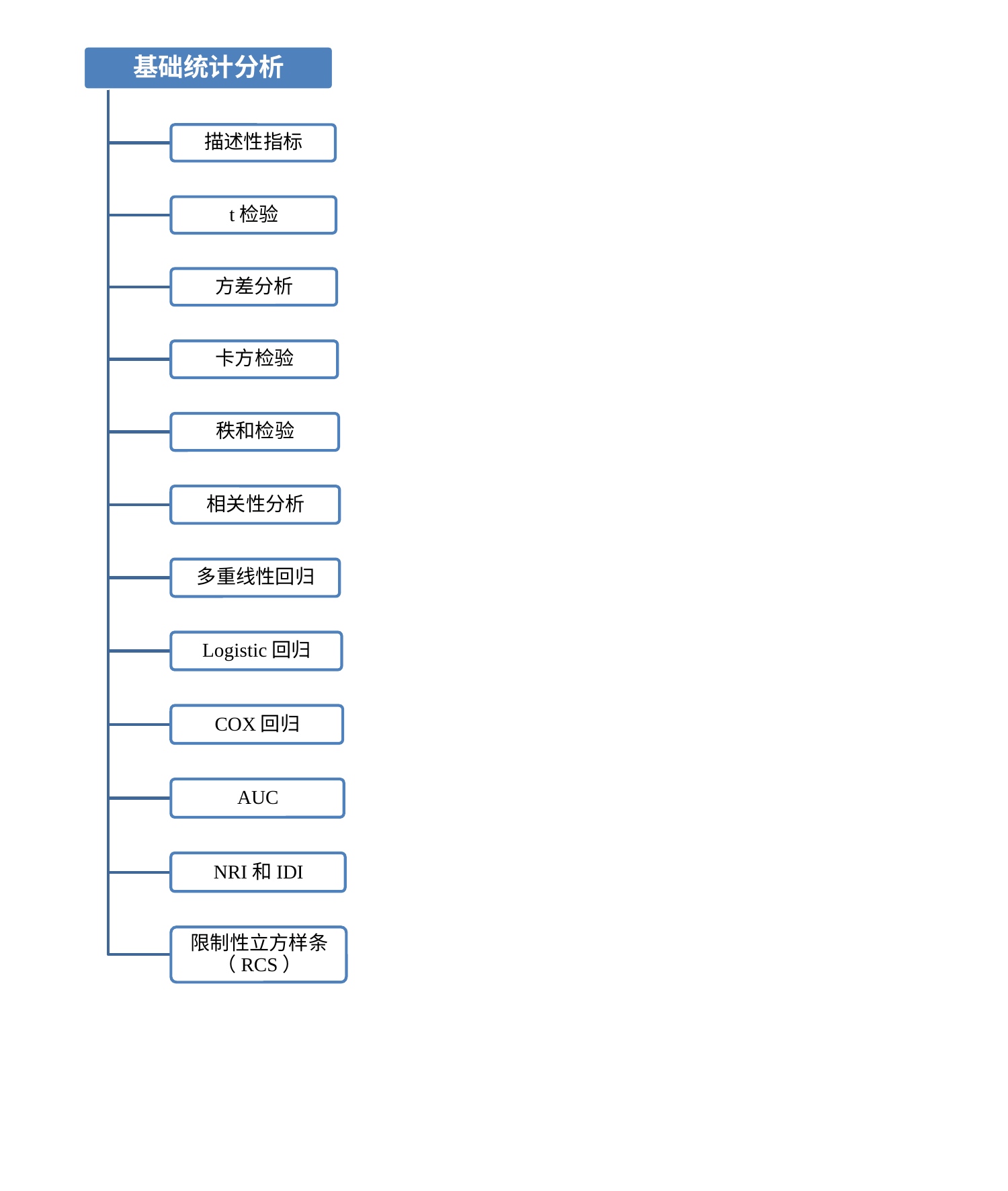

基础统计分析
描述性指标
t检验
方差分析
卡方检验
秩和检验
相关性分析
多重线性回归
Logistic回归
COX回归
AUC
NRI和IDI
限制性立方样条（RCS）